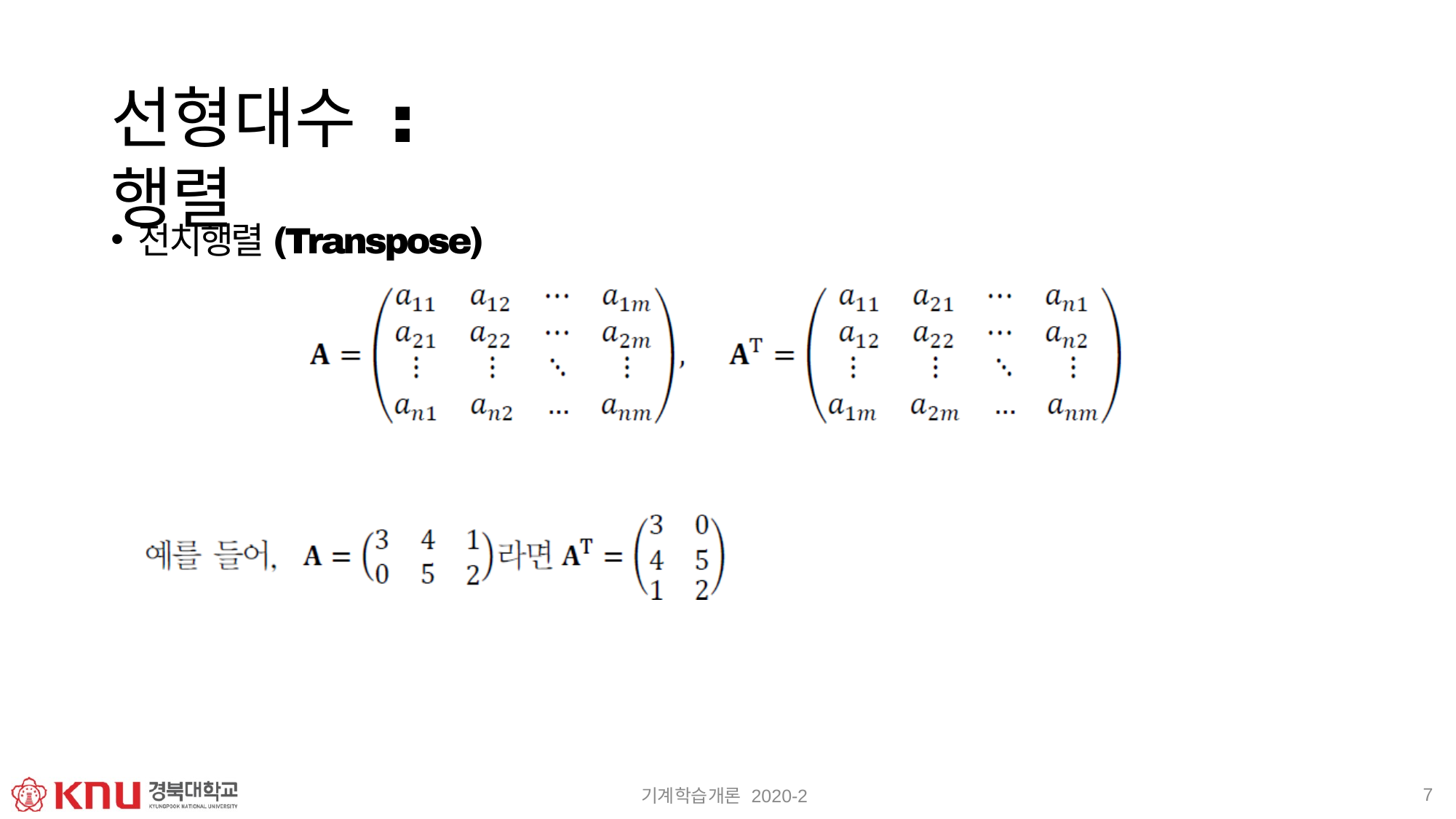

# 선형대수 : 행렬
전치행렬(Transpose)

7
기계학습개론 2020-2